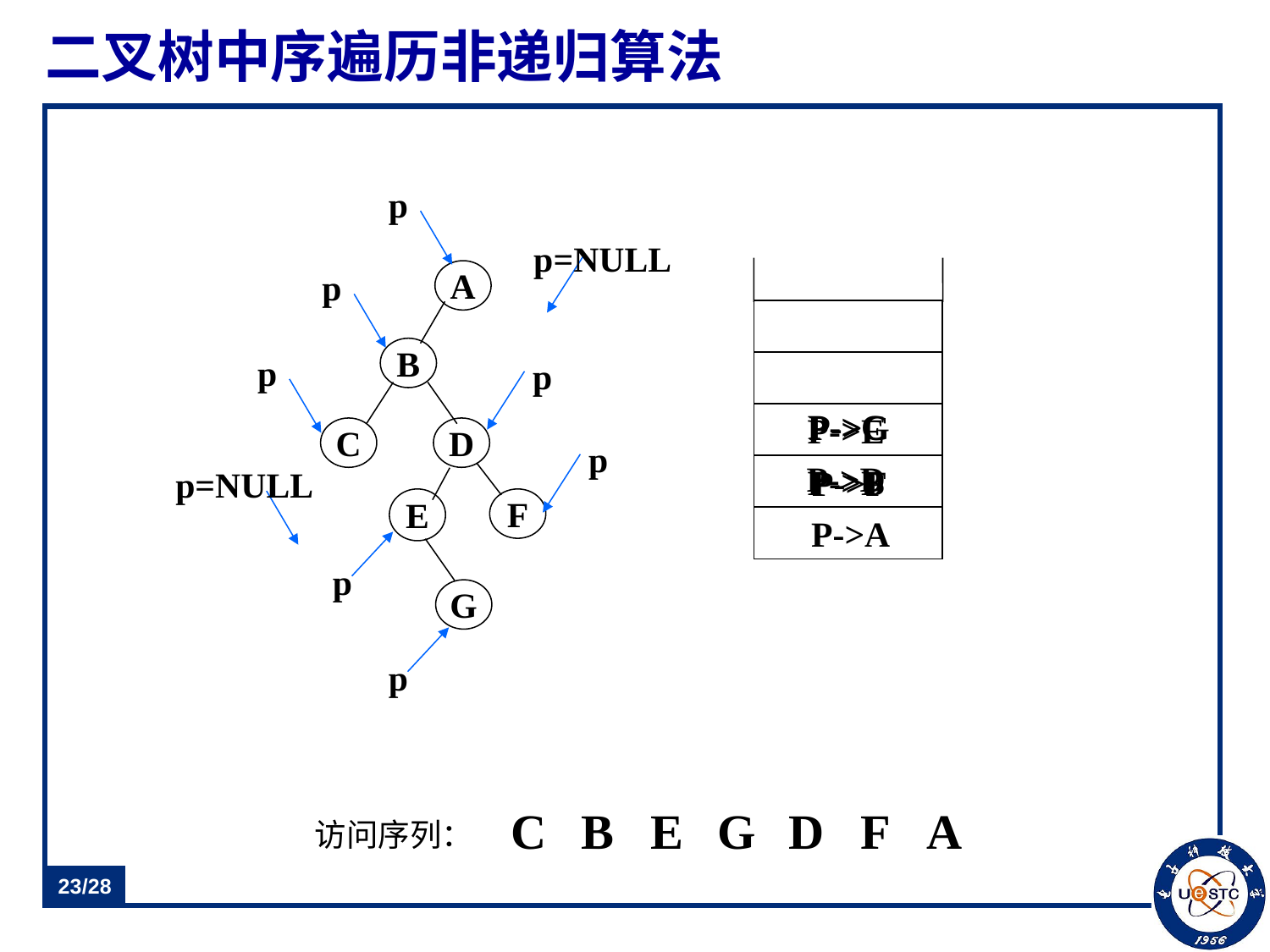

# 二叉树中序遍历非递归算法
p

p=NULL

p

A

B

C
D

E
F

G

p

p

P->C
P->G

P->E
p

P->D
P->B

p=NULL

P->F

P->A

p

p
访问序列：
C
B
E
G
D
F
A
23/28